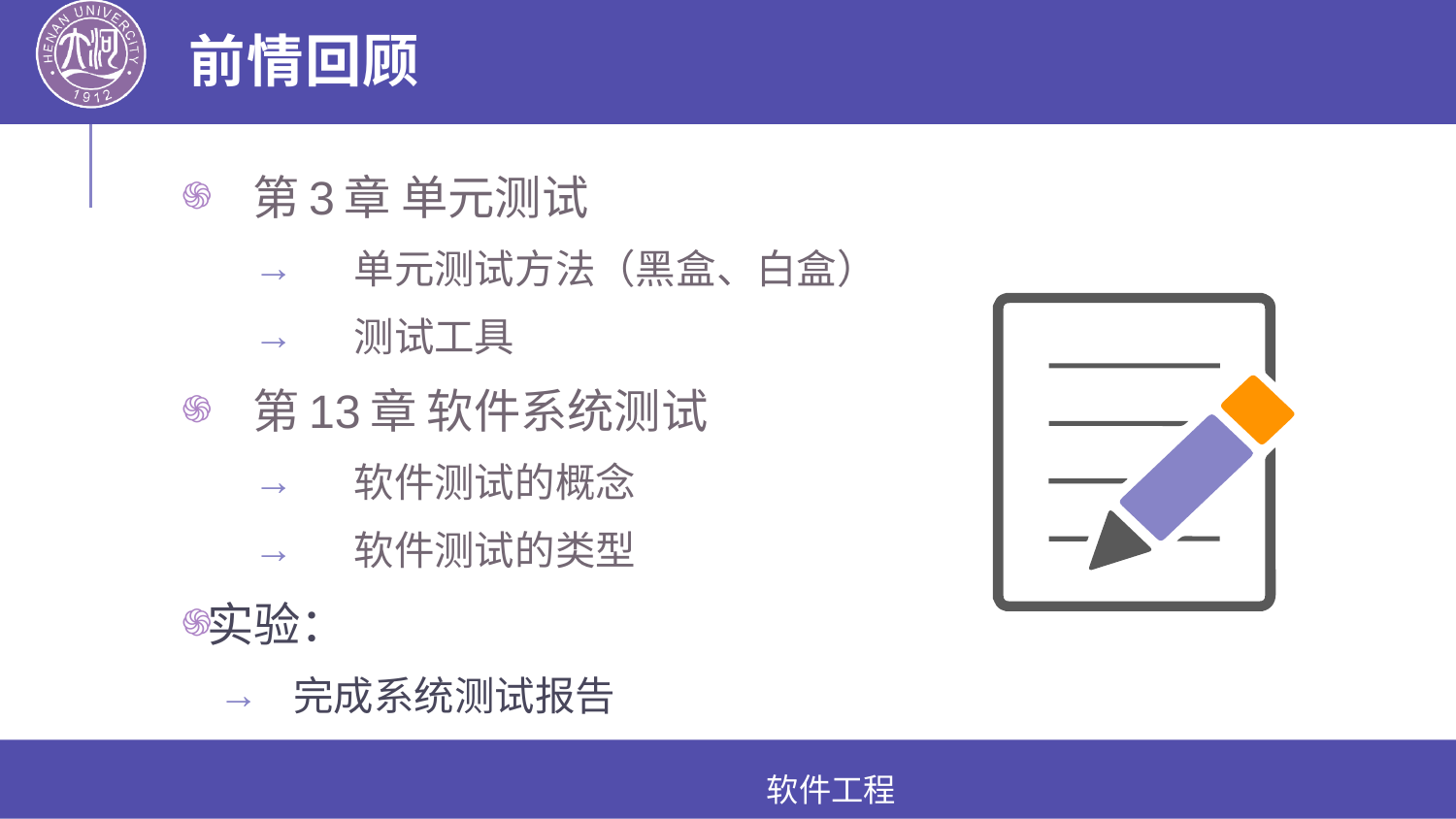

# 前情回顾
第3章 单元测试
单元测试方法（黑盒、白盒）
测试工具
第13章 软件系统测试
软件测试的概念
软件测试的类型
实验：
完成系统测试报告

软件工程
2